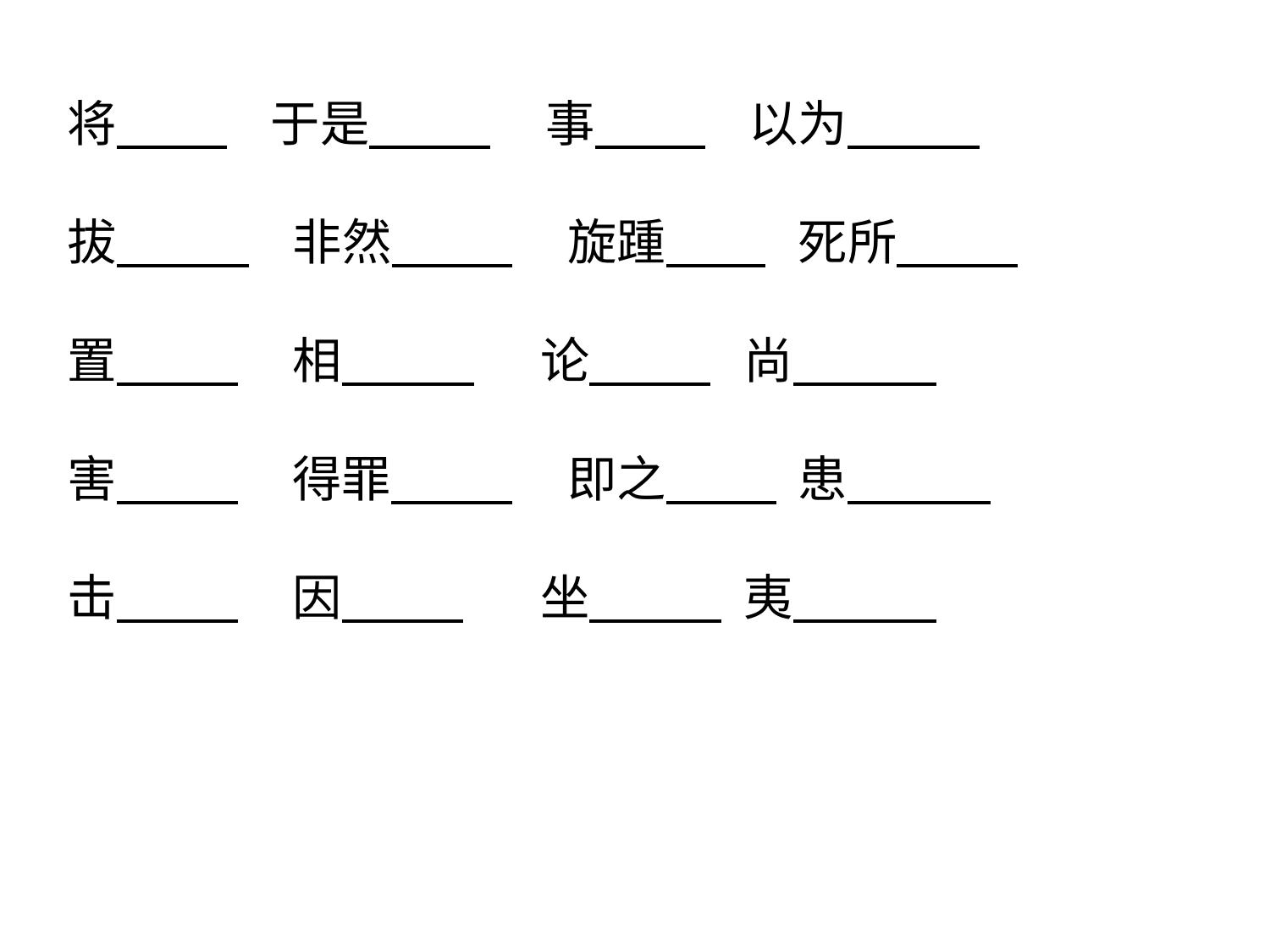

将              于是                事              以为

拔                非然                旋踵            死所

置                相                  论              尚

害                得罪                即之            患

击                因                  坐              夷